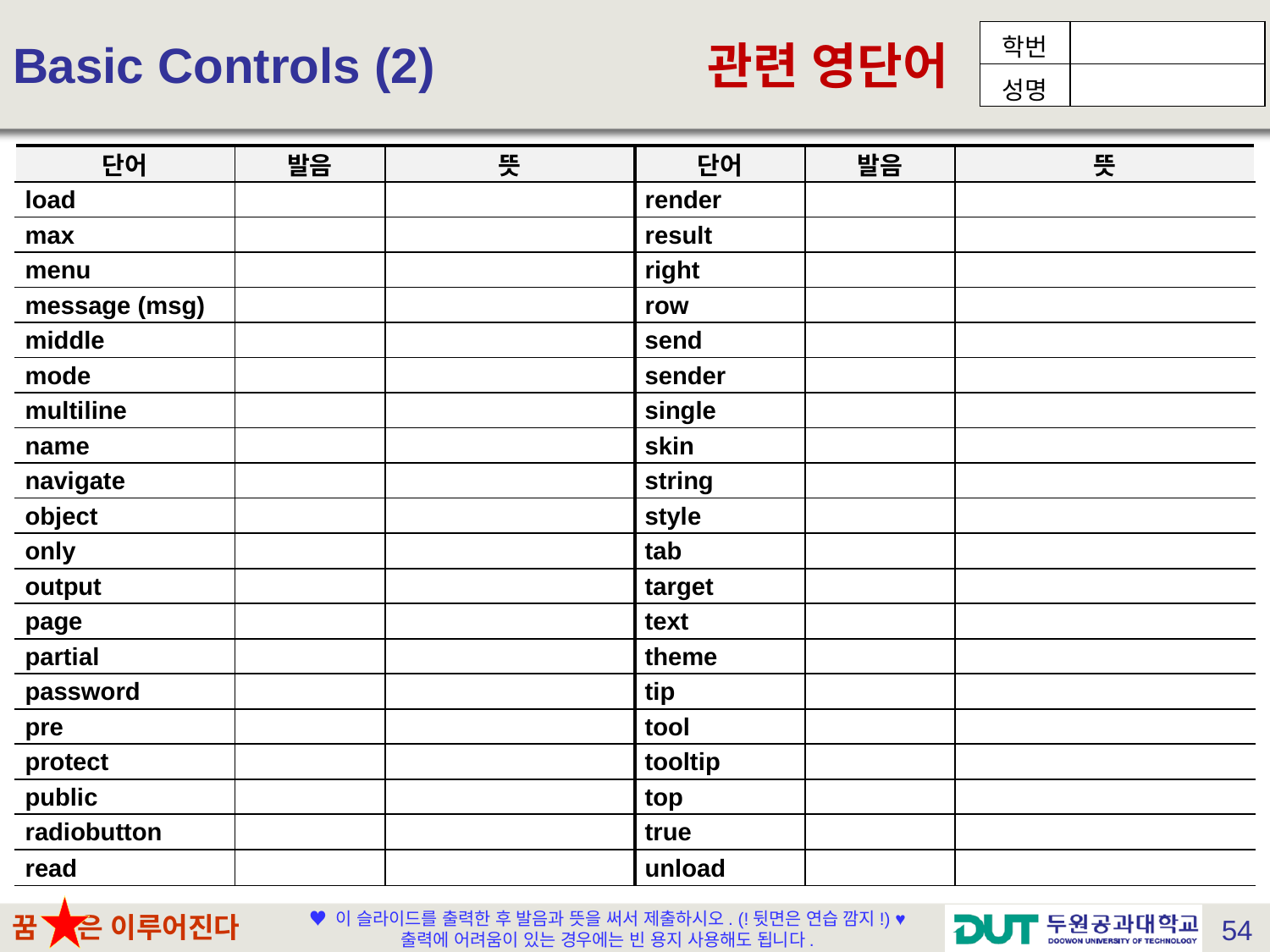

# Basic Controls (2)
| 단어 | 발음 | 뜻 | 단어 | 발음 | 뜻 |
| --- | --- | --- | --- | --- | --- |
| load |  |  | render |  |  |
| max |  |  | result |  |  |
| menu |  |  | right |  |  |
| message (msg) |  |  | row |  |  |
| middle |  |  | send |  |  |
| mode |  |  | sender |  |  |
| multiline |  |  | single |  |  |
| name |  |  | skin |  |  |
| navigate |  |  | string |  |  |
| object |  |  | style |  |  |
| only |  |  | tab |  |  |
| output |  |  | target |  |  |
| page |  |  | text |  |  |
| partial |  |  | theme |  |  |
| password |  |  | tip |  |  |
| pre |  |  | tool |  |  |
| protect |  |  | tooltip |  |  |
| public |  |  | top |  |  |
| radiobutton |  |  | true |  |  |
| read |  |  | unload |  |  |